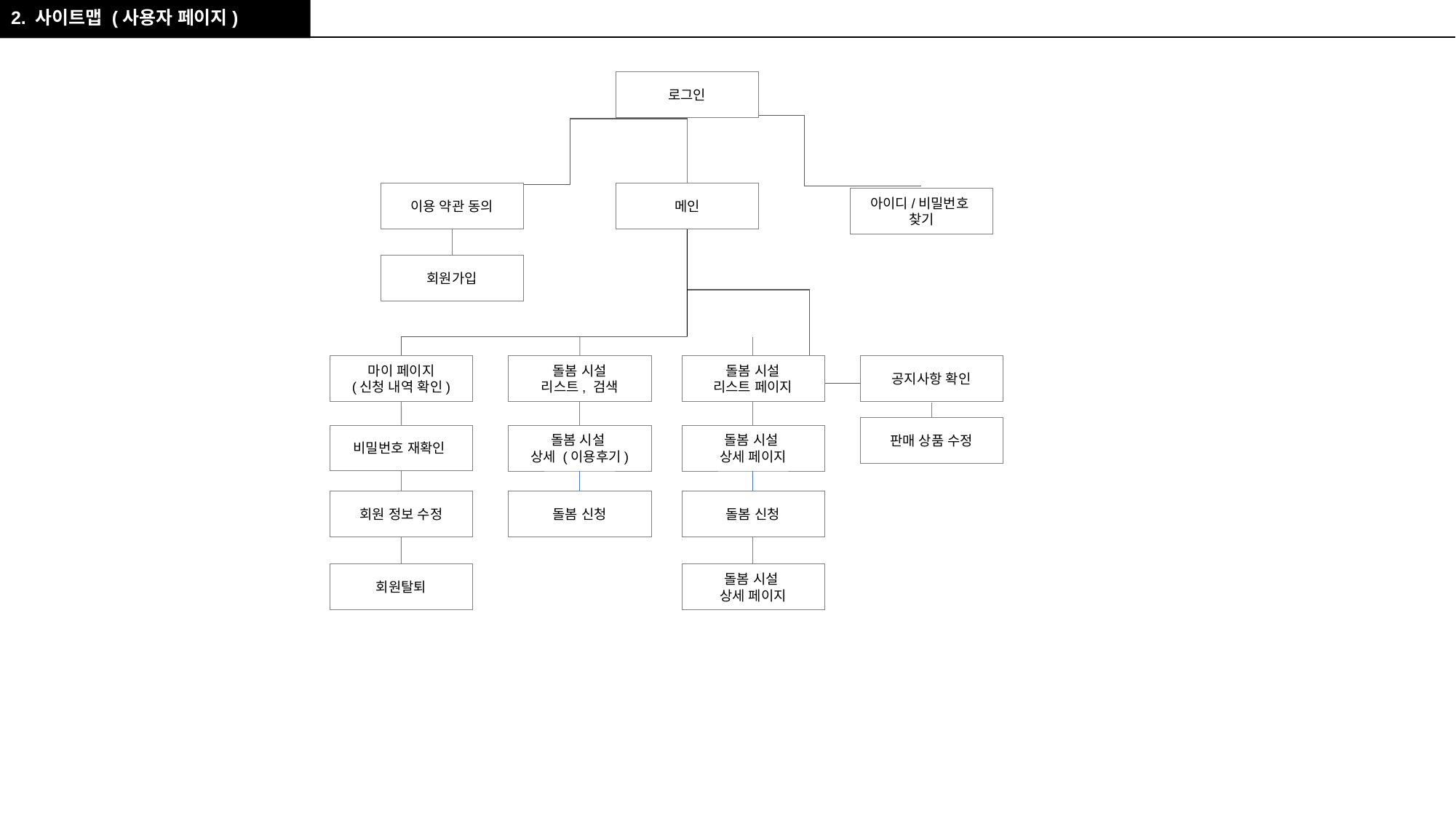

2. 사이트맵 (사용자 페이지)
로그인
이용 약관 동의
메인
아이디/비밀번호
찾기
회원가입
돌봄 시설
리스트, 검색
돌봄 시설
리스트 페이지
마이 페이지
(신청 내역 확인)
공지사항 확인
판매 상품 수정
돌봄 시설
상세 (이용후기)
돌봄 시설
상세 페이지
비밀번호 재확인
돌봄 신청
돌봄 신청
회원 정보 수정
돌봄 시설
상세 페이지
회원탈퇴